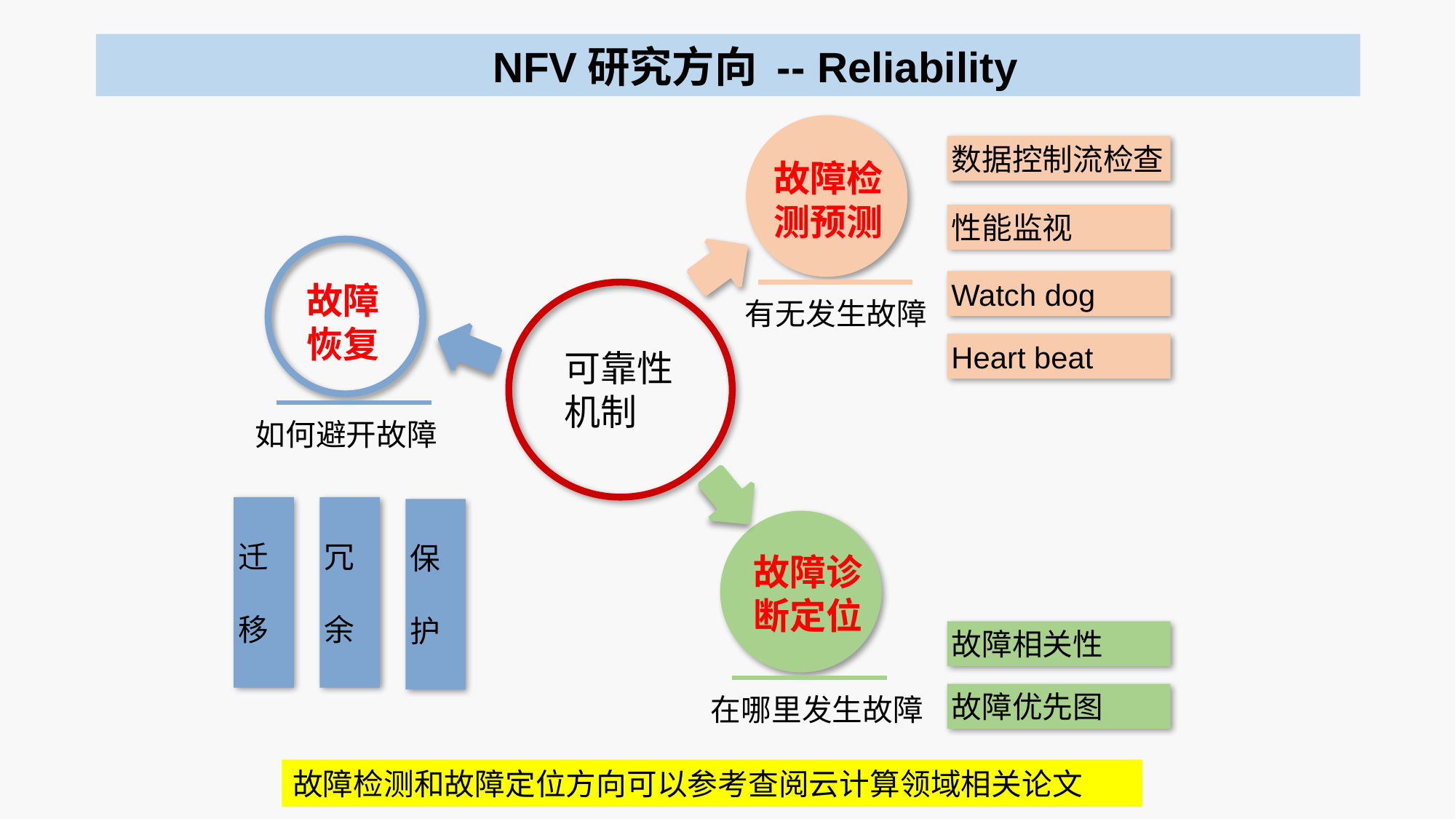

NFV研究方向 -- Reliability

数据控制流检查
故障检测预测
性能监视

Watch dog
故障恢复

有无发生故障

Heart beat
可靠性
机制
如何避开故障

迁

移

冗

余

保

护

故障诊断定位
故障相关性
故障优先图
在哪里发生故障
故障检测和故障定位方向可以参考查阅云计算领域相关论文